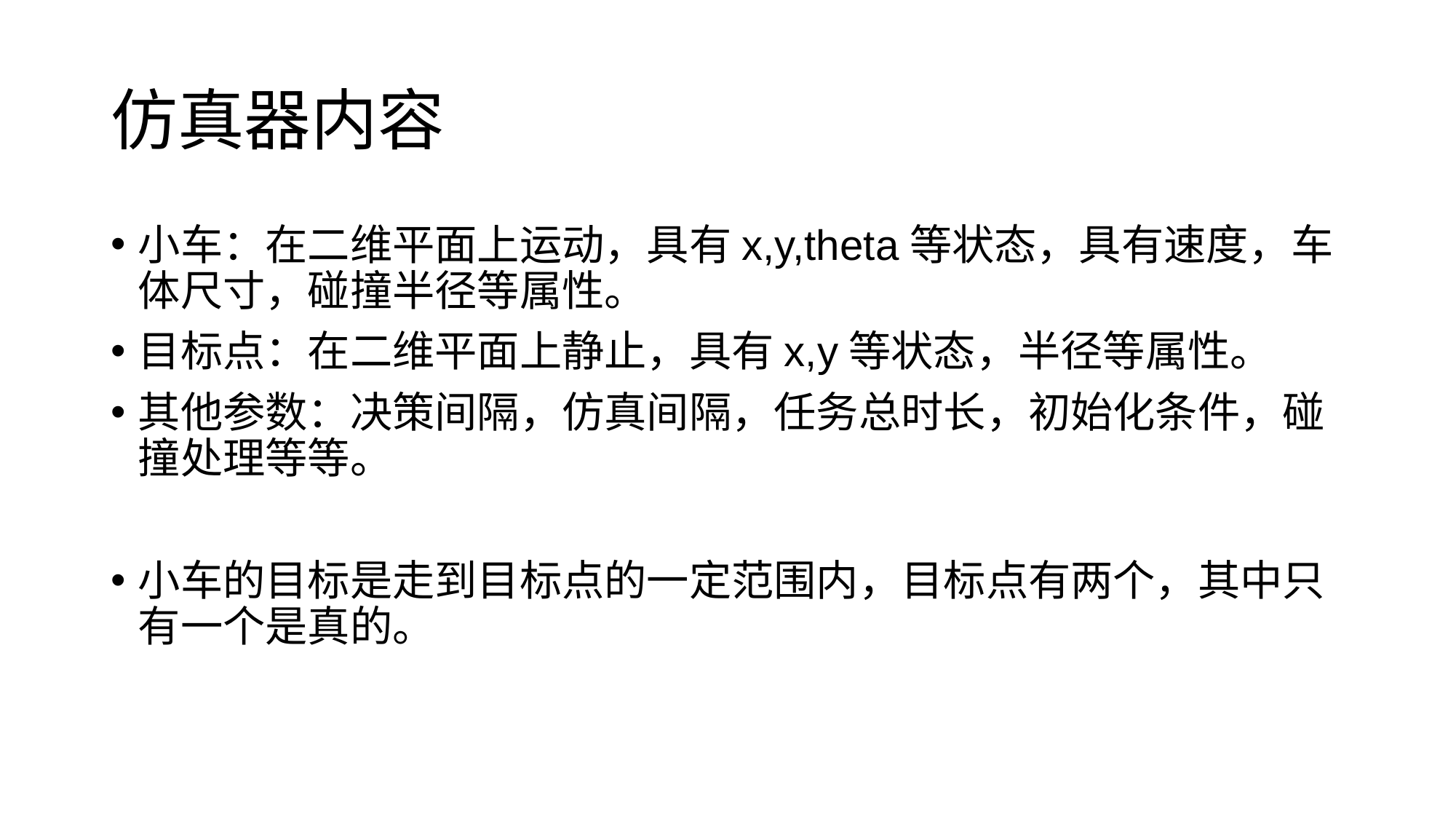

# 仿真器内容
小车：在二维平面上运动，具有x,y,theta等状态，具有速度，车体尺寸，碰撞半径等属性。
目标点：在二维平面上静止，具有x,y等状态，半径等属性。
其他参数：决策间隔，仿真间隔，任务总时长，初始化条件，碰撞处理等等。

小车的目标是走到目标点的一定范围内，目标点有两个，其中只有一个是真的。